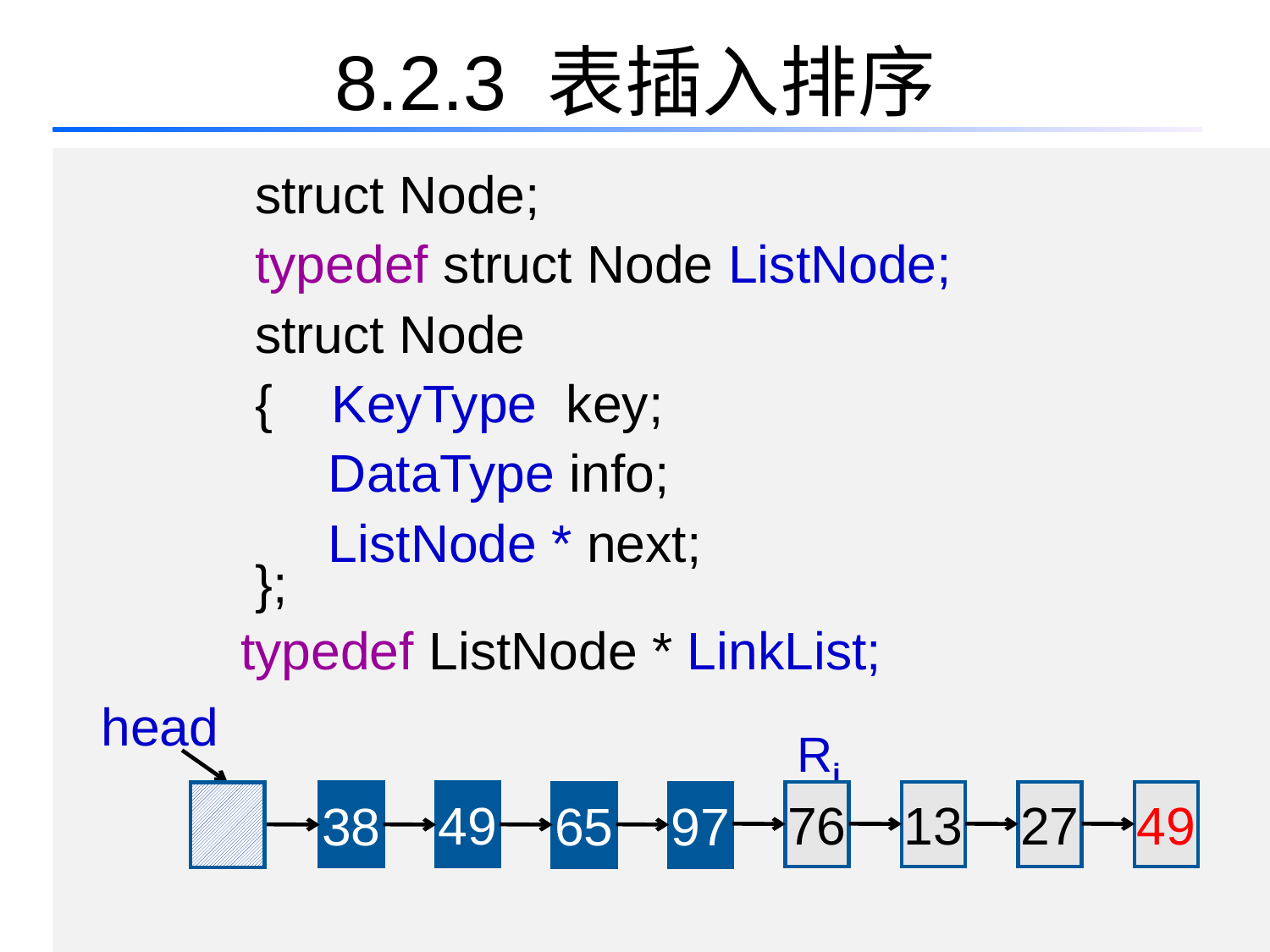

# 8.2.3 表插入排序

             struct Node;
             typedef struct Node ListNode;
             struct Node
             {    KeyType  key;
                  DataType info;
                  ListNode * next;
             };
            typedef ListNode * LinkList;
head
Ri
38
49
76
13
27
49

65
97